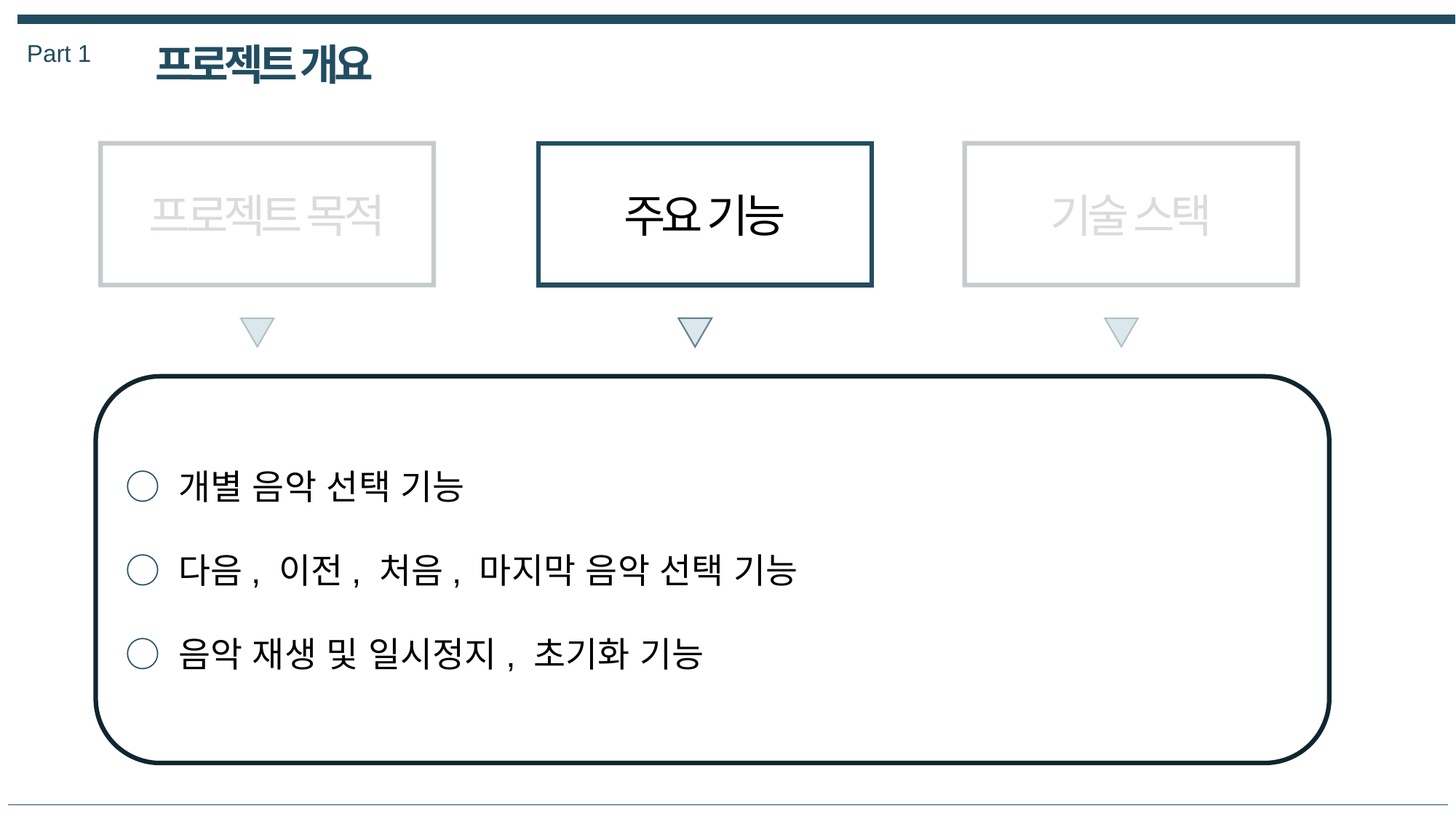

Part 1
프로젝트 개요
프로젝트 목적
주요 기능
기술 스택

○ 개별 음악 선택 기능

○ 다음, 이전, 처음, 마지막 음악 선택 기능

○ 음악 재생 및 일시정지, 초기화 기능